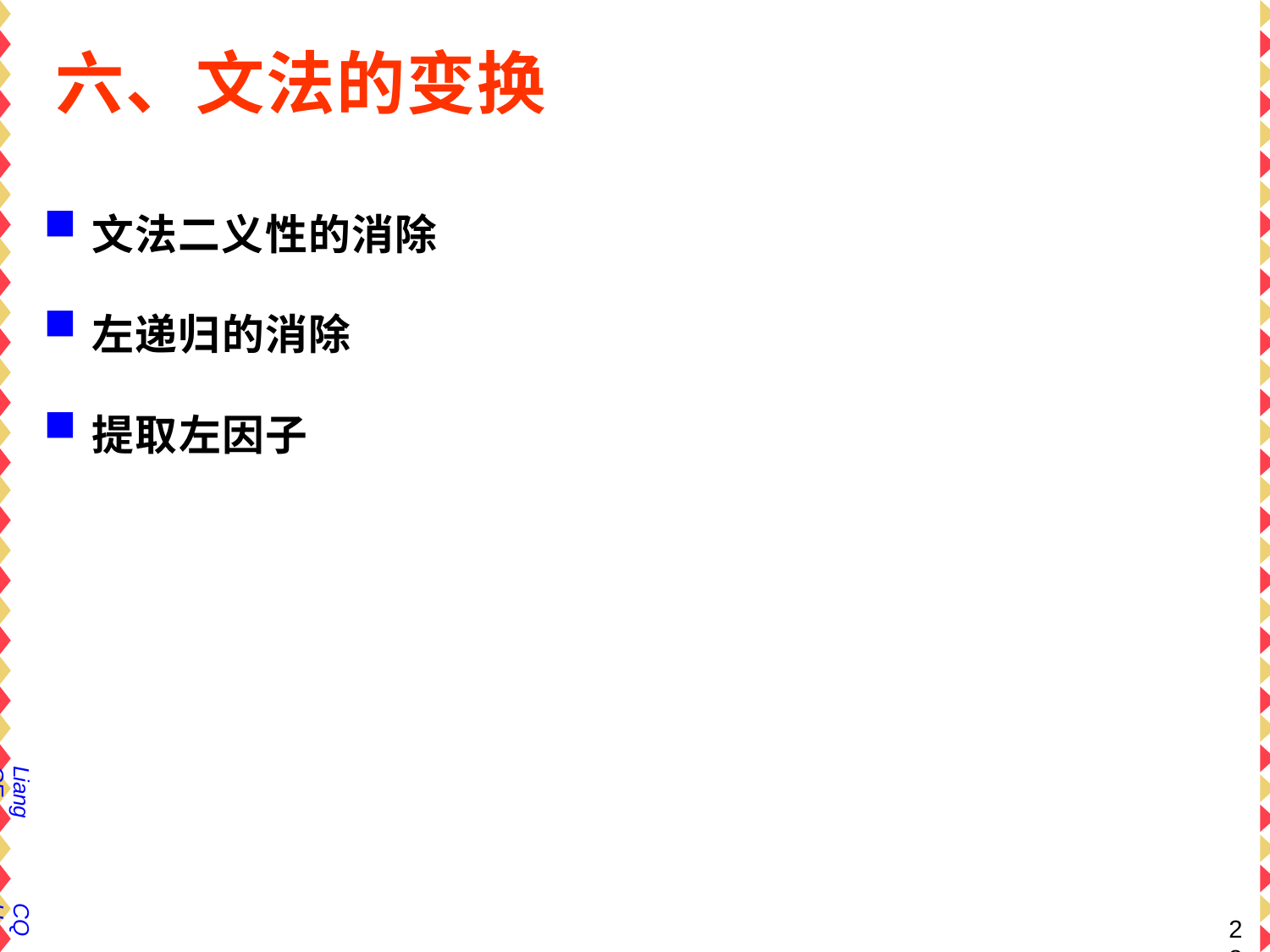

# 六、文法的变换
文法二义性的消除
左递归的消除
提取左因子
Liang GE
CQU
28